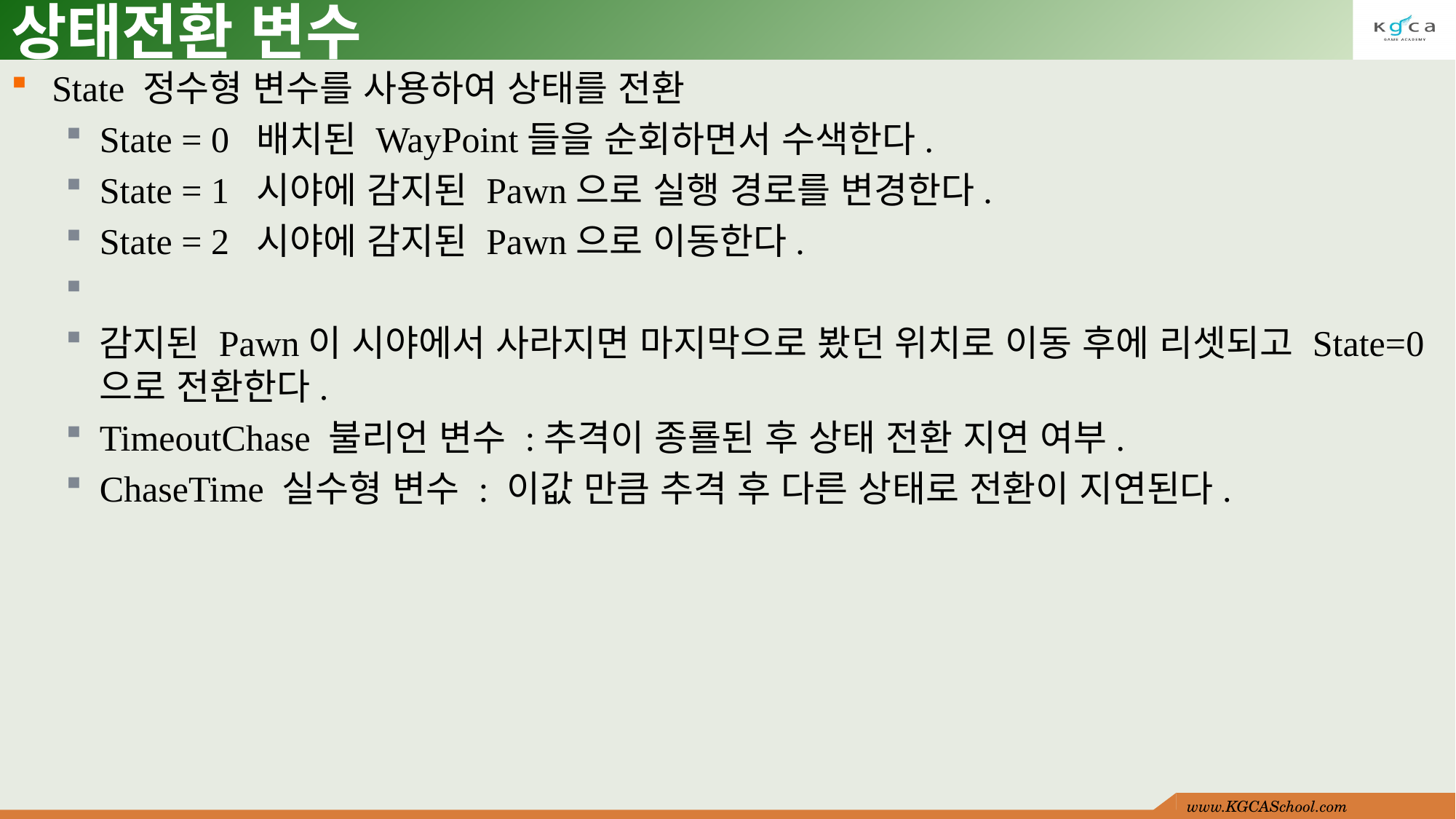

# 상태전환 변수
State 정수형 변수를 사용하여 상태를 전환
State = 0  배치된 WayPoint들을 순회하면서 수색한다.
State = 1  시야에 감지된 Pawn으로 실행 경로를 변경한다.
State = 2  시야에 감지된 Pawn으로 이동한다.

감지된 Pawn이 시야에서 사라지면 마지막으로 봤던 위치로 이동 후에 리셋되고 State=0으로 전환한다.
TimeoutChase 불리언 변수 :추격이 종룔된 후 상태 전환 지연 여부.
ChaseTime 실수형 변수 : 이값 만큼 추격 후 다른 상태로 전환이 지연된다.